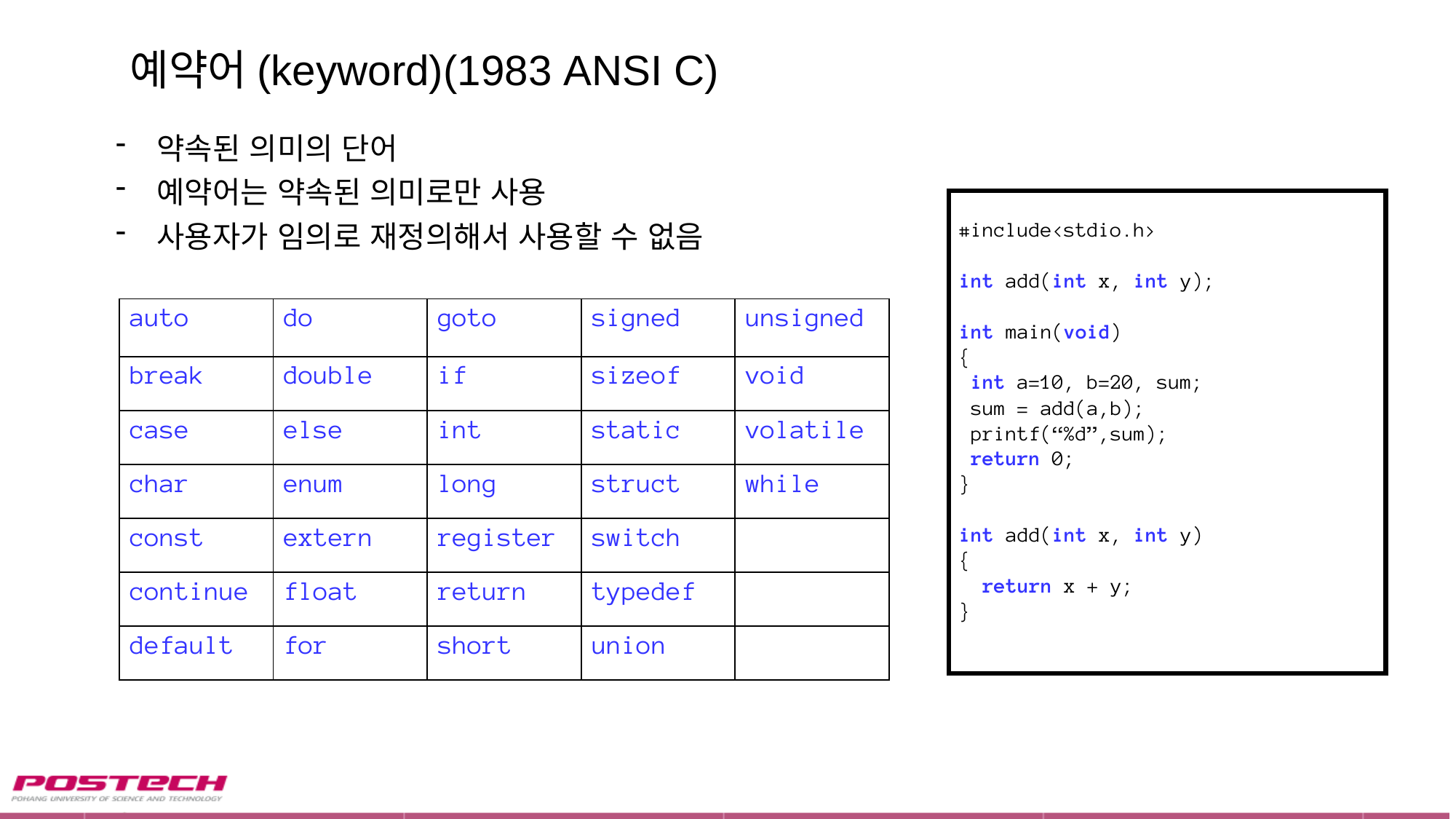

# 예약어(keyword)(1983 ANSI C)
약속된 의미의 단어
예약어는 약속된 의미로만 사용
사용자가 임의로 재정의해서 사용할 수 없음
#include<stdio.h>

int add(int x, int y);

int main(void)
{
 int a=10, b=20, sum;
 sum = add(a,b);
 printf(“%d”,sum);
 return 0;
}

int add(int x, int y)
{
  return x + y;
}

| auto | do | goto | signed | unsigned |
| --- | --- | --- | --- | --- |
| break | double | if | sizeof | void |
| case | else | int | static | volatile |
| char | enum | long | struct | while |
| const | extern | register | switch |  |
| continue | float | return | typedef |  |
| default | for | short | union |  |